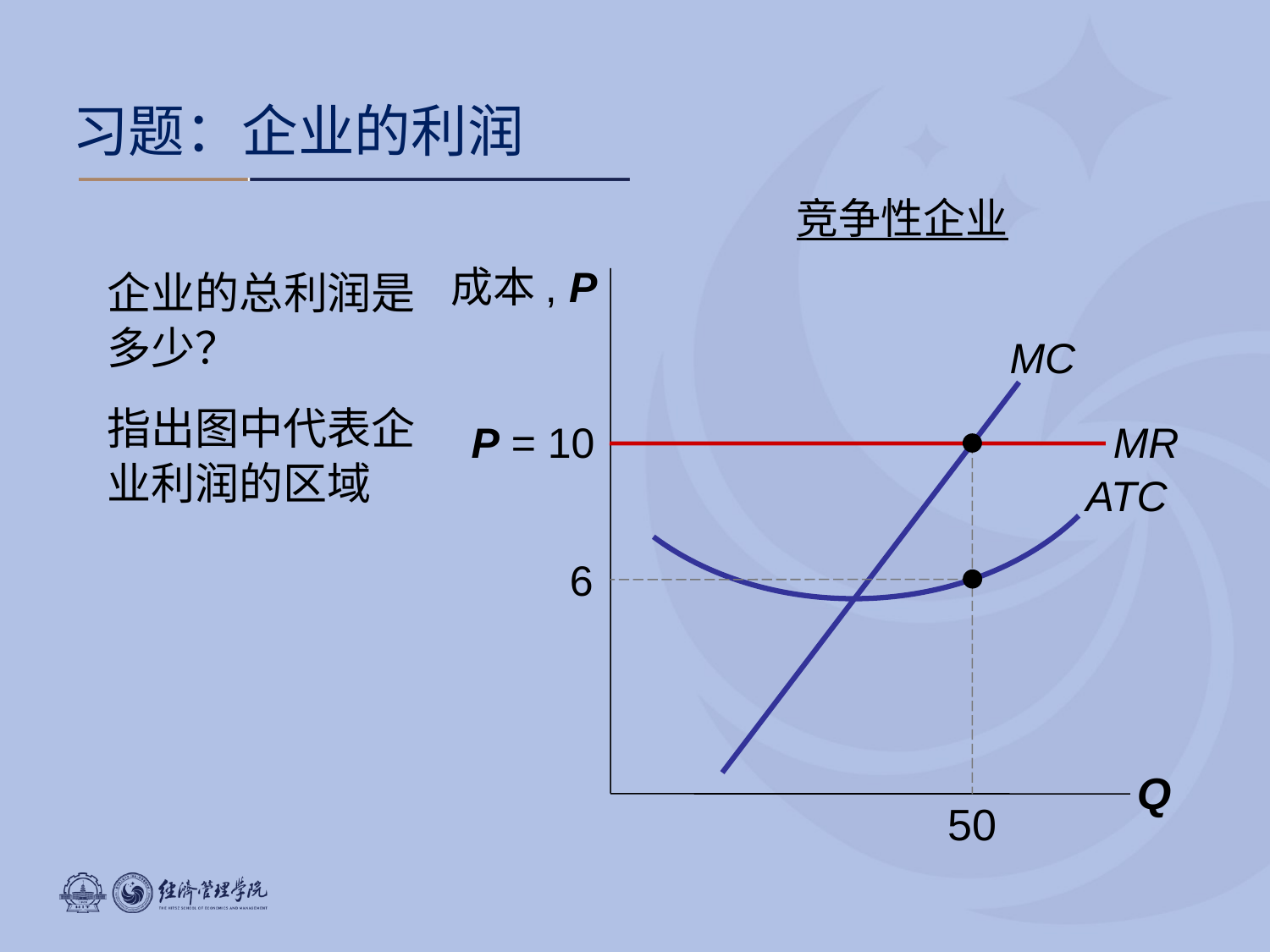

习题：企业的利润
竞争性企业
成本, P

Q
企业的总利润是多少？
指出图中代表企业利润的区域
MC

ATC
P = 10
MR

50
6